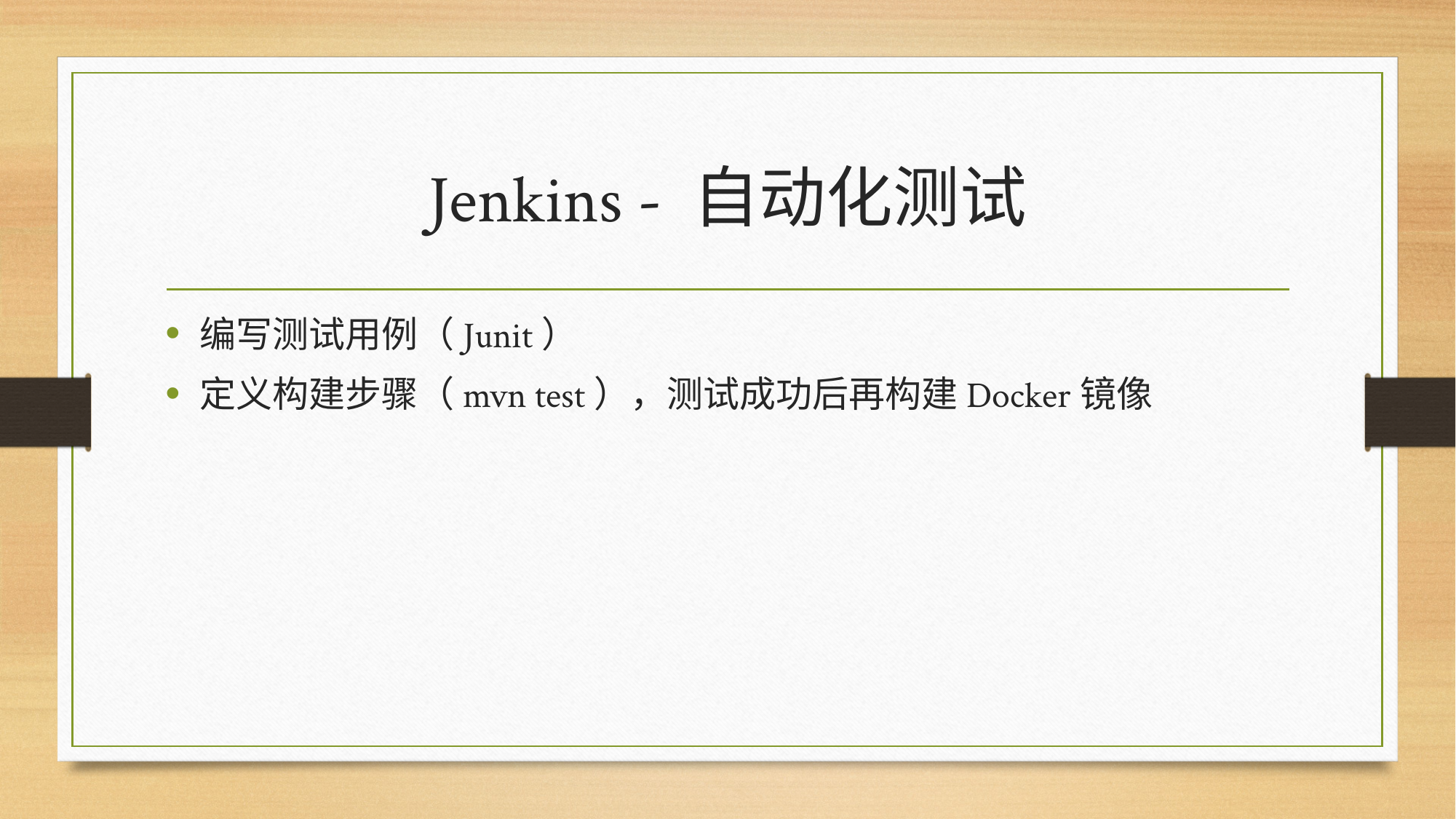

# Jenkins - 自动化测试
编写测试用例（Junit）
定义构建步骤（mvn test），测试成功后再构建Docker镜像